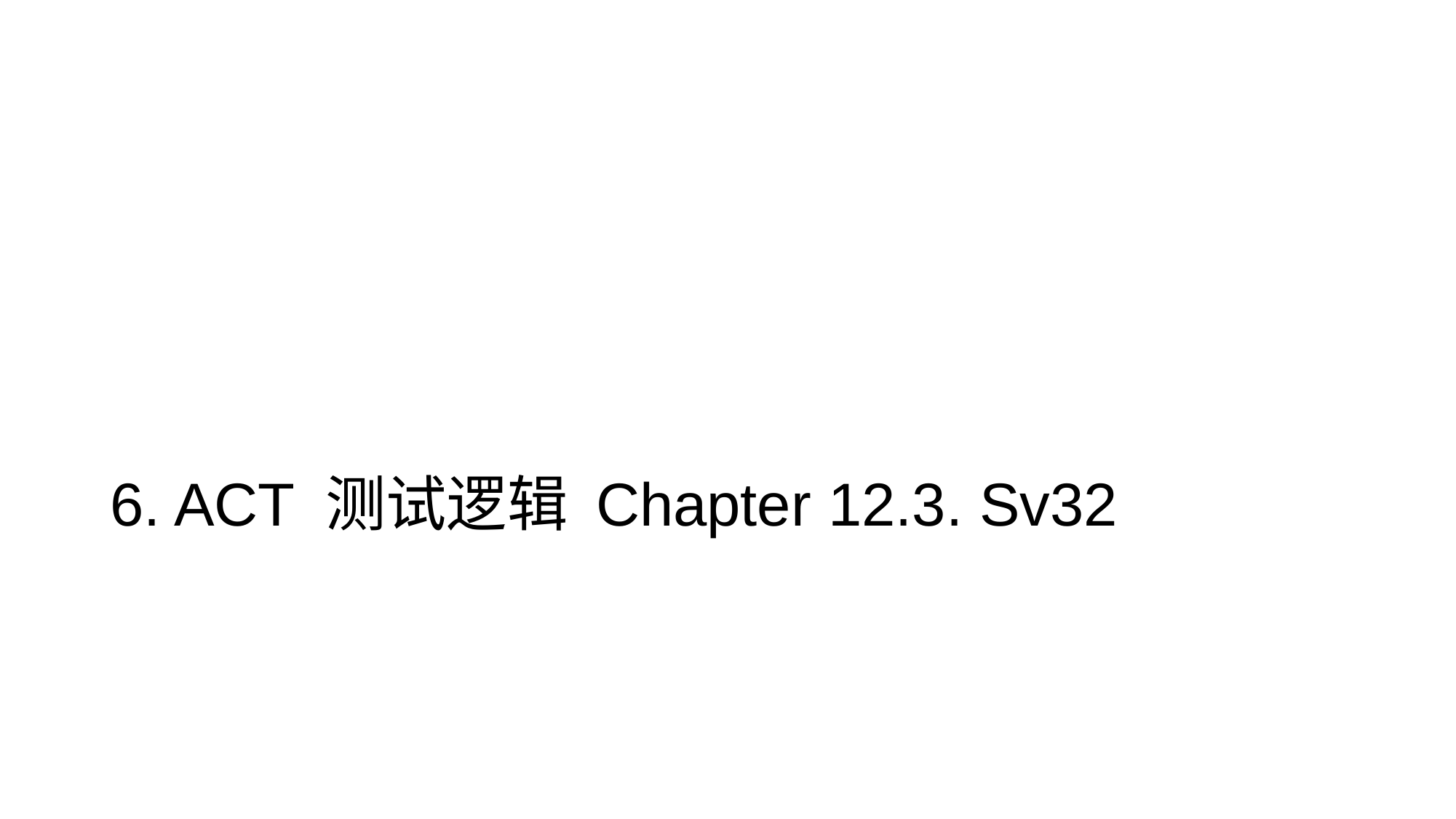

# 6. ACT 测试逻辑 Chapter 12.3. Sv32